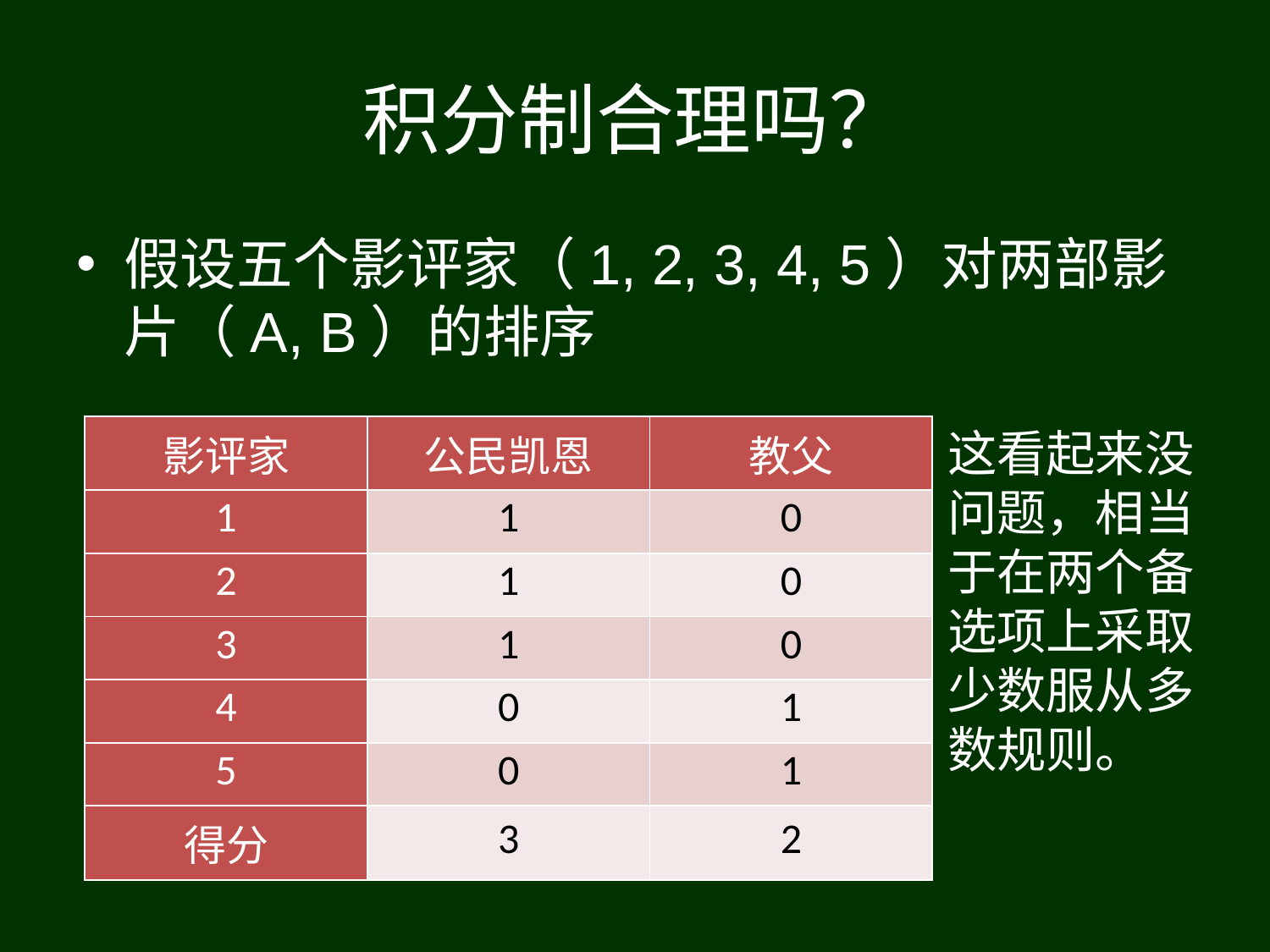

# 积分制合理吗？
假设五个影评家（1, 2, 3, 4, 5）对两部影片（A, B）的排序
| 影评家 | 公民凯恩 | 教父 |
| --- | --- | --- |
| 1 | 1 | 0 |
| 2 | 1 | 0 |
| 3 | 1 | 0 |
| 4 | 0 | 1 |
| 5 | 0 | 1 |
| 得分 | 3 | 2 |
这看起来没问题，相当于在两个备选项上采取少数服从多数规则。